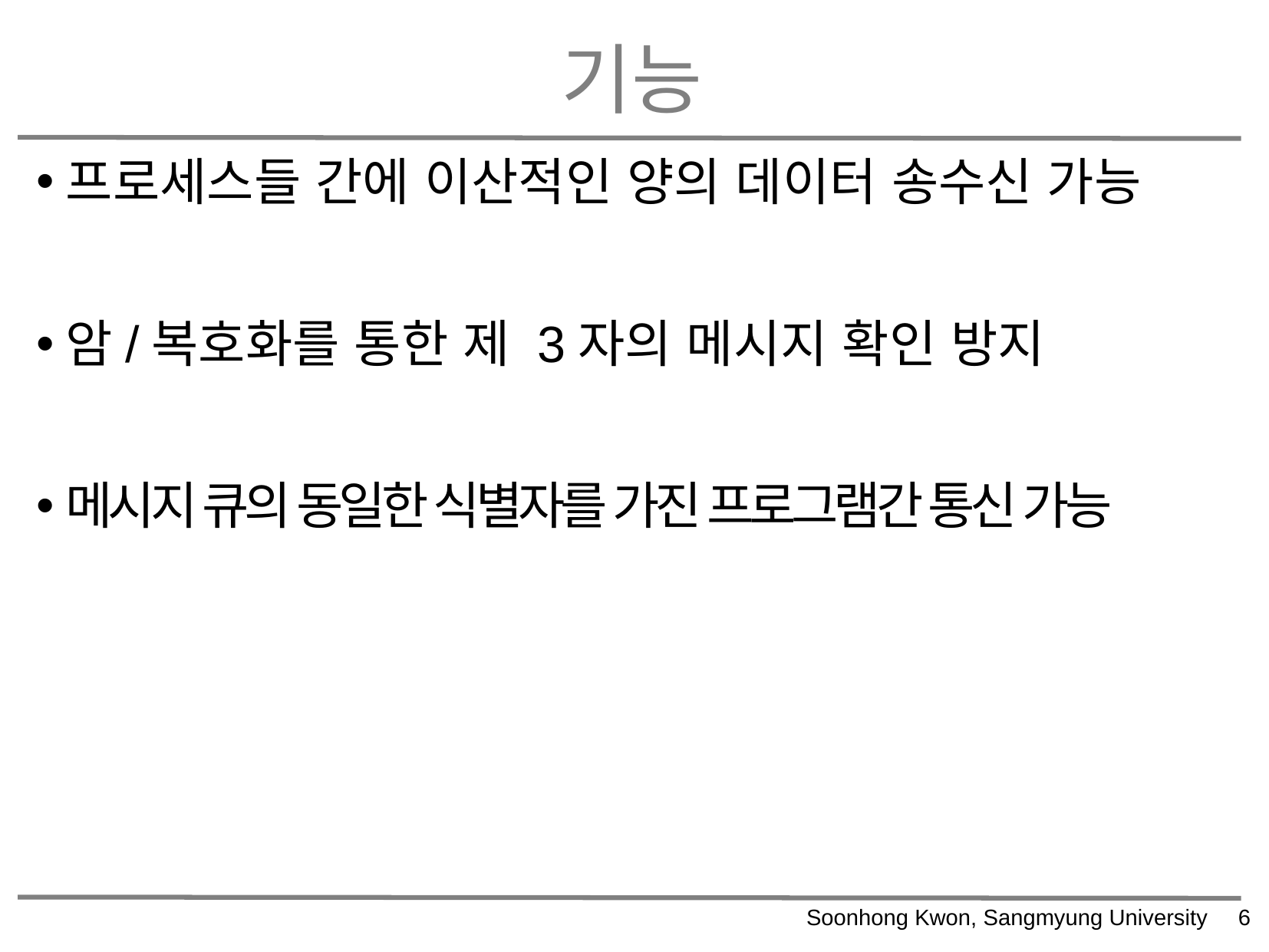

# 기능
프로세스들 간에 이산적인 양의 데이터 송수신 가능

암/복호화를 통한 제 3자의 메시지 확인 방지

메시지 큐의 동일한 식별자를 가진 프로그램간 통신 가능